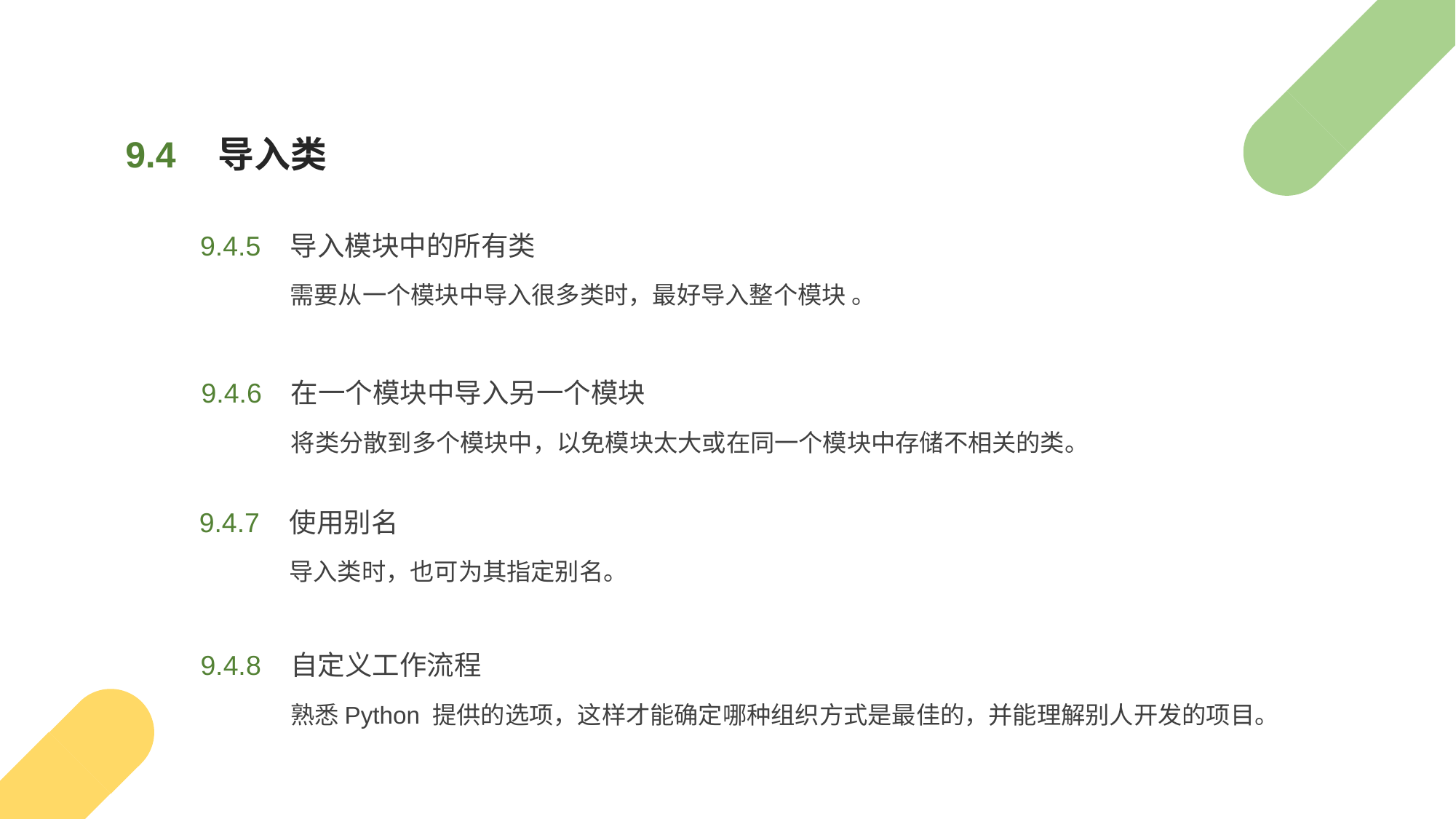

导入类
9.4
导入模块中的所有类
9.4.5
需要从一个模块中导入很多类时，最好导入整个模块 。
在一个模块中导入另一个模块
9.4.6
将类分散到多个模块中，以免模块太大或在同一个模块中存储不相关的类。
使用别名
9.4.7
导入类时，也可为其指定别名。
自定义工作流程
9.4.8
熟悉Python 提供的选项，这样才能确定哪种组织方式是最佳的，并能理解别人开发的项目。